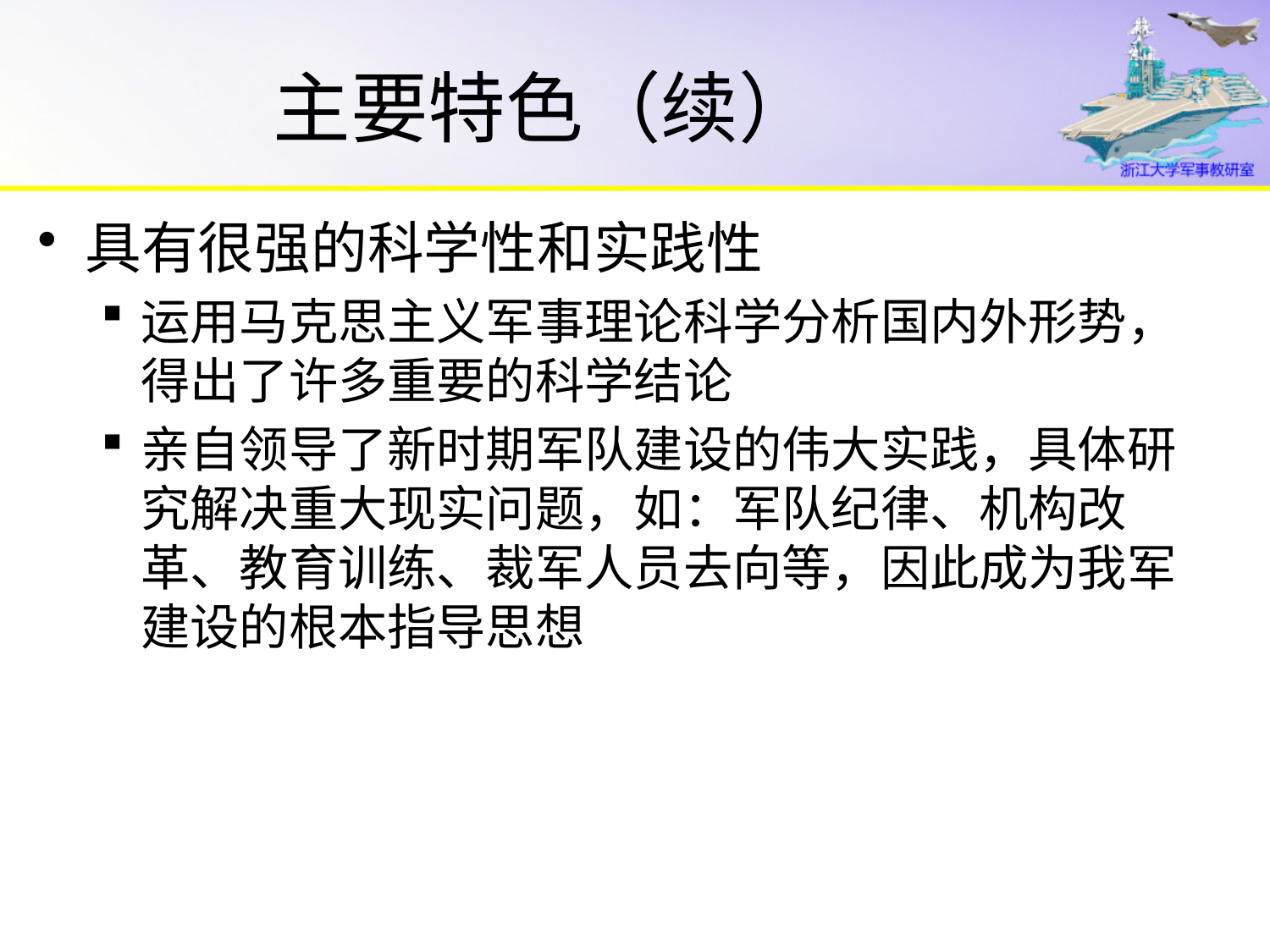

# 主要特色（续）
具有很强的科学性和实践性
运用马克思主义军事理论科学分析国内外形势，得出了许多重要的科学结论
亲自领导了新时期军队建设的伟大实践，具体研究解决重大现实问题，如：军队纪律、机构改革、教育训练、裁军人员去向等，因此成为我军建设的根本指导思想